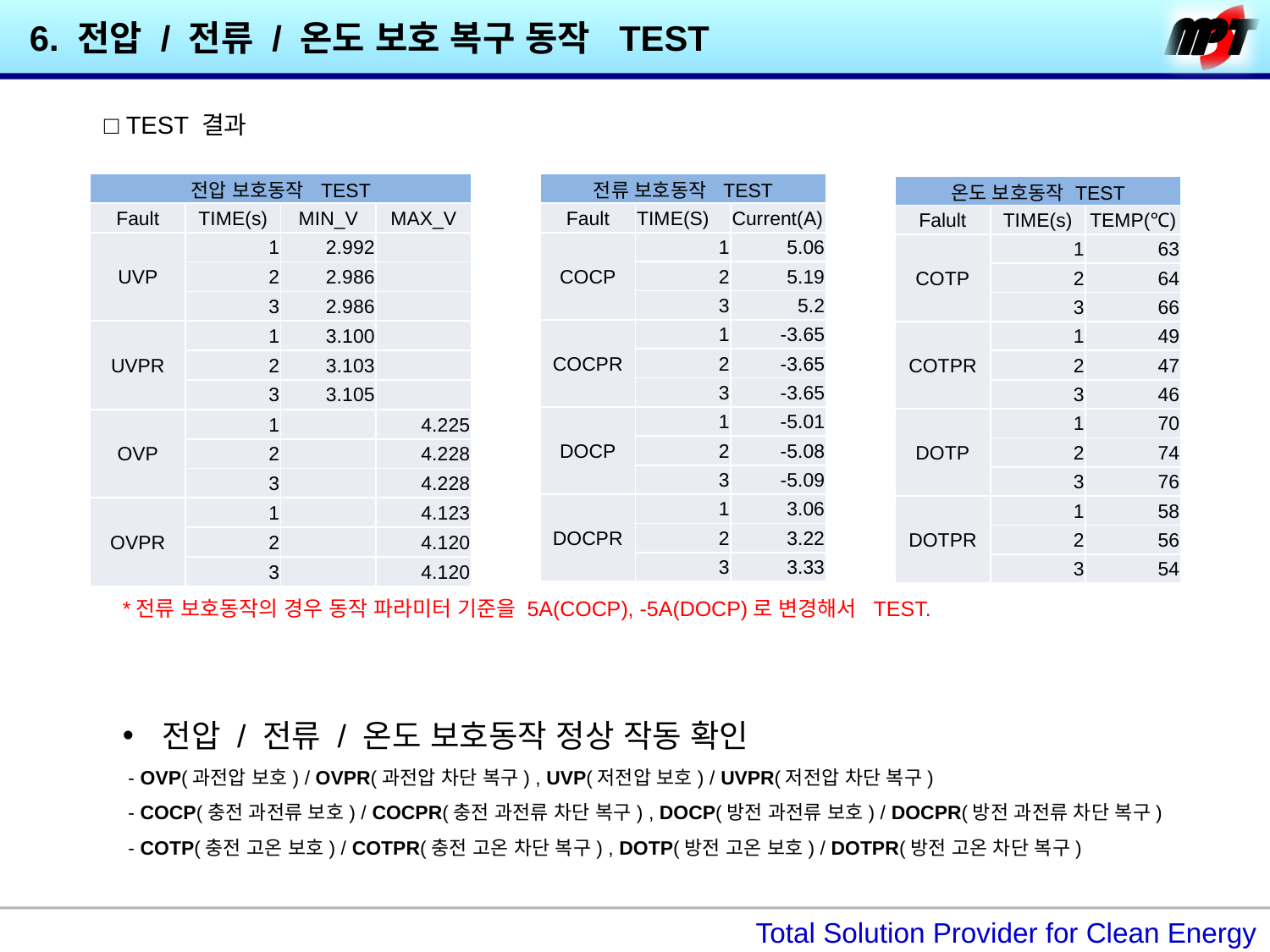

6. 전압 / 전류 / 온도 보호 복구 동작  TEST
□ TEST 결과
| 전압 보호동작 TEST |  |  |  |
| --- | --- | --- | --- |
| Fault | TIME(s) | MIN\_V | MAX\_V |
| UVP | 1 | 2.992 |  |
|  | 2 | 2.986 |  |
|  | 3 | 2.986 |  |
| UVPR | 1 | 3.100 |  |
|  | 2 | 3.103 |  |
|  | 3 | 3.105 |  |
| OVP | 1 |  | 4.225 |
|  | 2 |  | 4.228 |
|  | 3 |  | 4.228 |
| OVPR | 1 |  | 4.123 |
|  | 2 |  | 4.120 |
|  | 3 |  | 4.120 |
| 전류 보호동작 TEST |  |  |
| --- | --- | --- |
| Fault | TIME(S) | Current(A) |
| COCP | 1 | 5.06 |
|  | 2 | 5.19 |
|  | 3 | 5.2 |
| COCPR | 1 | -3.65 |
|  | 2 | -3.65 |
|  | 3 | -3.65 |
| DOCP | 1 | -5.01 |
|  | 2 | -5.08 |
|  | 3 | -5.09 |
| DOCPR | 1 | 3.06 |
|  | 2 | 3.22 |
|  | 3 | 3.33 |
| 온도 보호동작 TEST |  |  |
| --- | --- | --- |
| Falult | TIME(s) | TEMP(℃) |
| COTP | 1 | 63 |
|  | 2 | 64 |
|  | 3 | 66 |
| COTPR | 1 | 49 |
|  | 2 | 47 |
|  | 3 | 46 |
| DOTP | 1 | 70 |
|  | 2 | 74 |
|  | 3 | 76 |
| DOTPR | 1 | 58 |
|  | 2 | 56 |
|  | 3 | 54 |
*전류 보호동작의 경우 동작 파라미터 기준을 5A(COCP), -5A(DOCP)로 변경해서  TEST.

전압 / 전류 / 온도 보호동작 정상 작동 확인
 - OVP(과전압 보호) / OVPR(과전압 차단 복구) , UVP(저전압 보호) / UVPR(저전압 차단 복구)
 - COCP(충전 과전류 보호) / COCPR(충전 과전류 차단 복구) , DOCP(방전 과전류 보호) / DOCPR(방전 과전류 차단 복구)
 - COTP(충전 고온 보호) / COTPR(충전 고온 차단 복구) , DOTP(방전 고온 보호) / DOTPR(방전 고온 차단 복구)